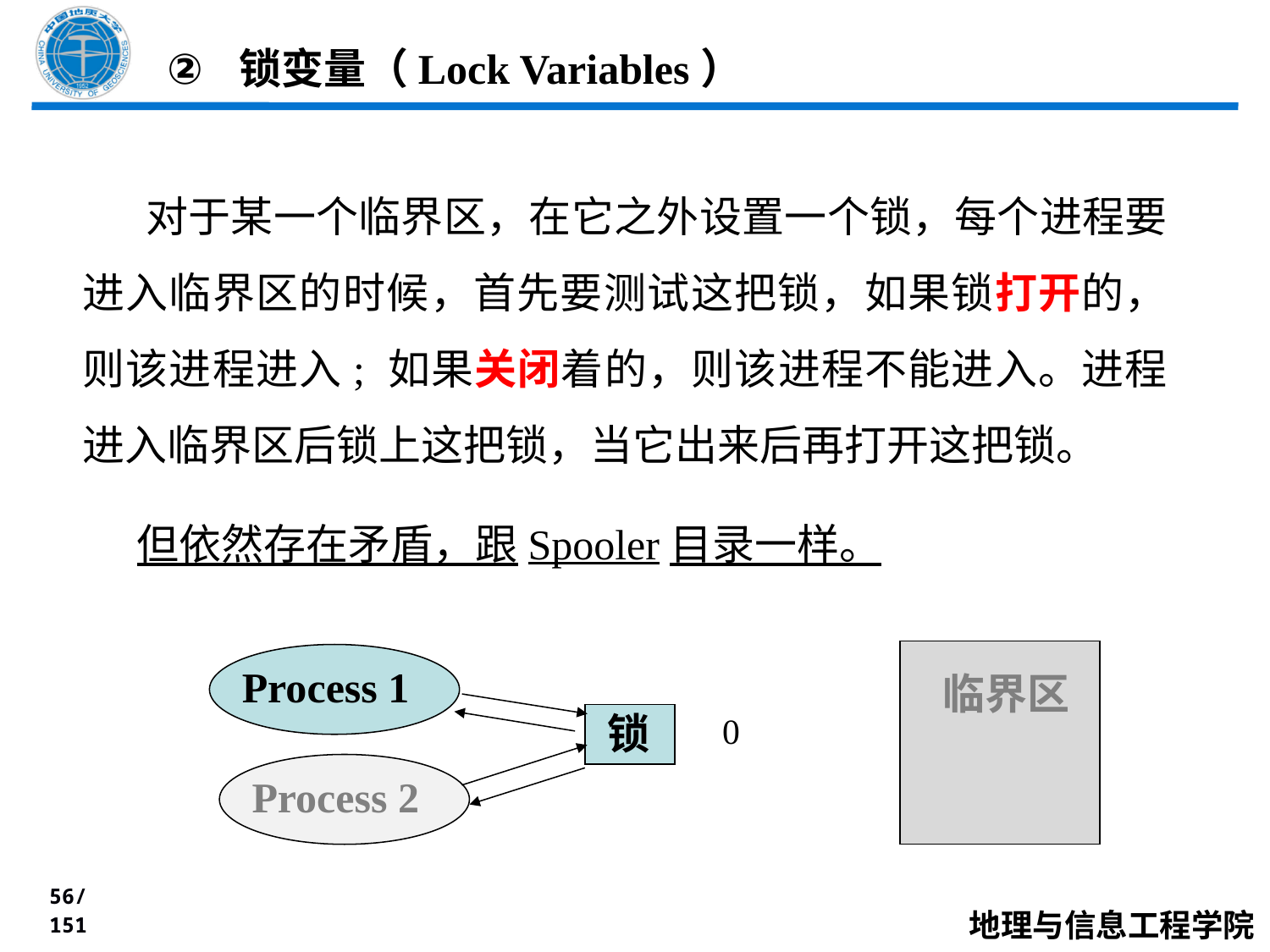

锁变量（Lock Variables）
对于某一个临界区，在它之外设置一个锁，每个进程要进入临界区的时候，首先要测试这把锁，如果锁打开的，则该进程进入; 如果关闭着的，则该进程不能进入。进程进入临界区后锁上这把锁，当它出来后再打开这把锁。
但依然存在矛盾，跟Spooler目录一样。

临界区

Process 1

锁

0

Process 2